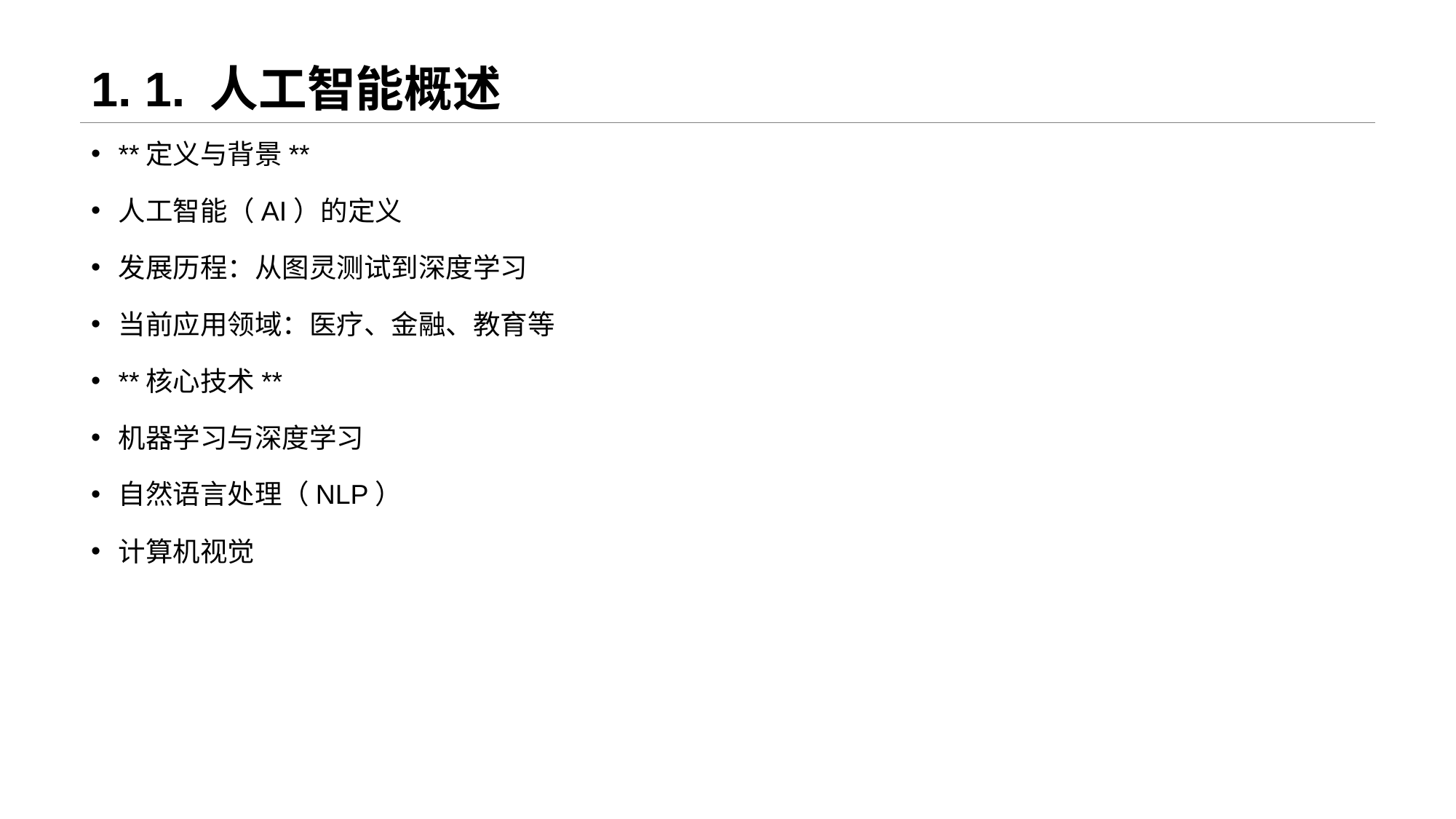

# 1. 1. 人工智能概述
**定义与背景**
人工智能（AI）的定义
发展历程：从图灵测试到深度学习
当前应用领域：医疗、金融、教育等
**核心技术**
机器学习与深度学习
自然语言处理（NLP）
计算机视觉